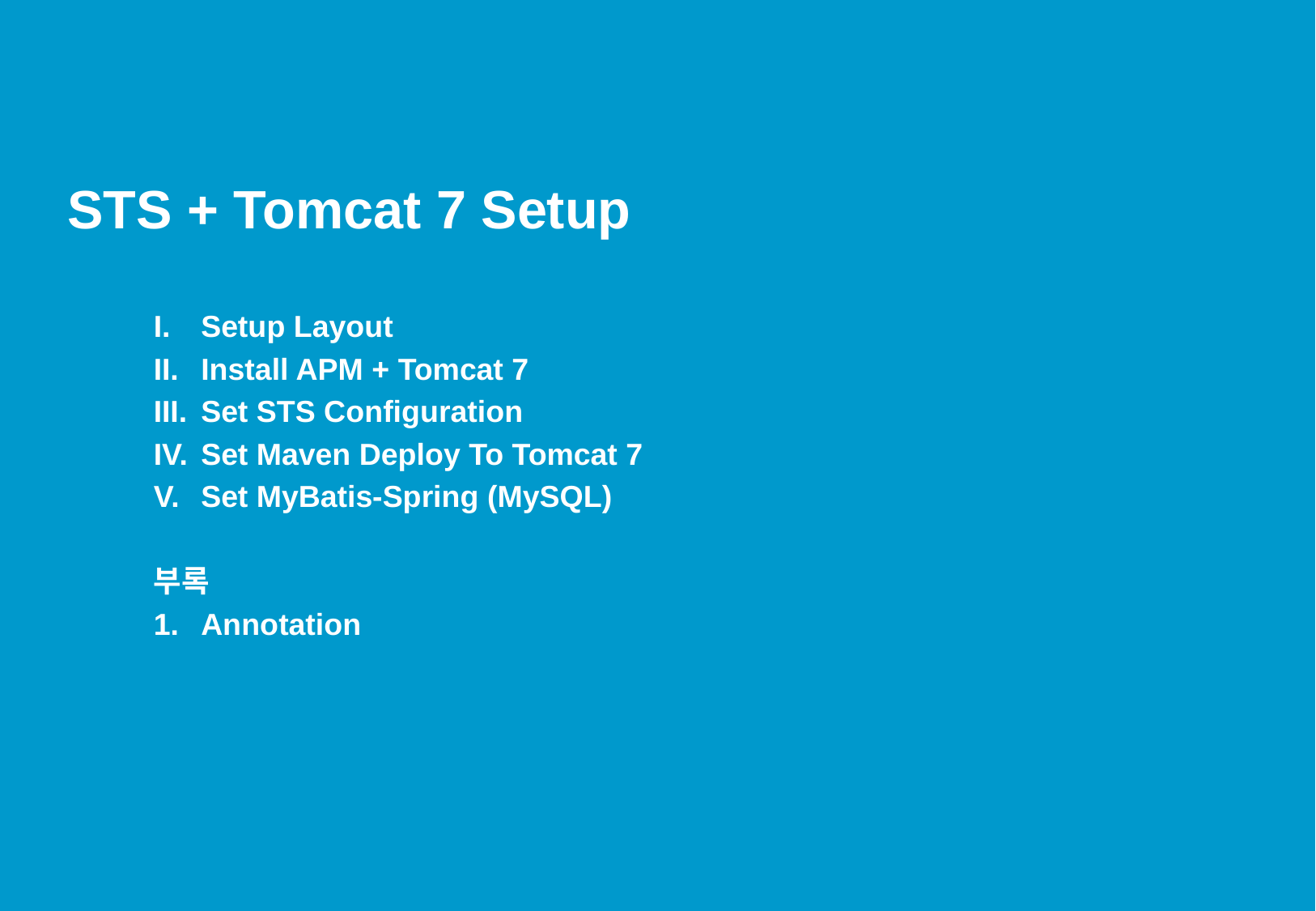

# STS + Tomcat 7 Setup
Setup Layout
Install APM + Tomcat 7
Set STS Configuration
Set Maven Deploy To Tomcat 7
Set MyBatis-Spring (MySQL)

부록
Annotation